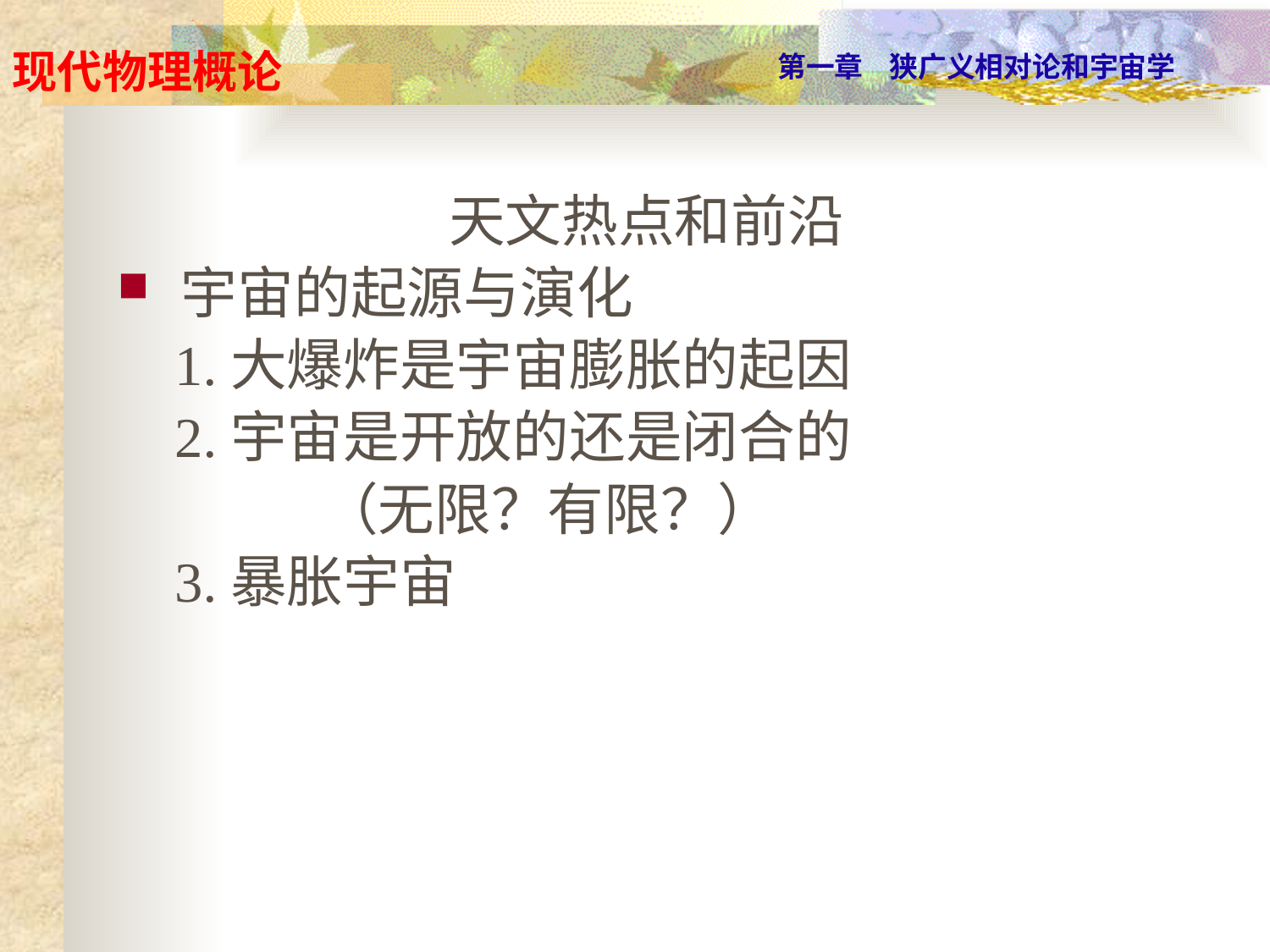

天文热点和前沿
宇宙的起源与演化
    1.大爆炸是宇宙膨胀的起因
    2.宇宙是开放的还是闭合的
               （无限？有限？）
    3.暴胀宇宙